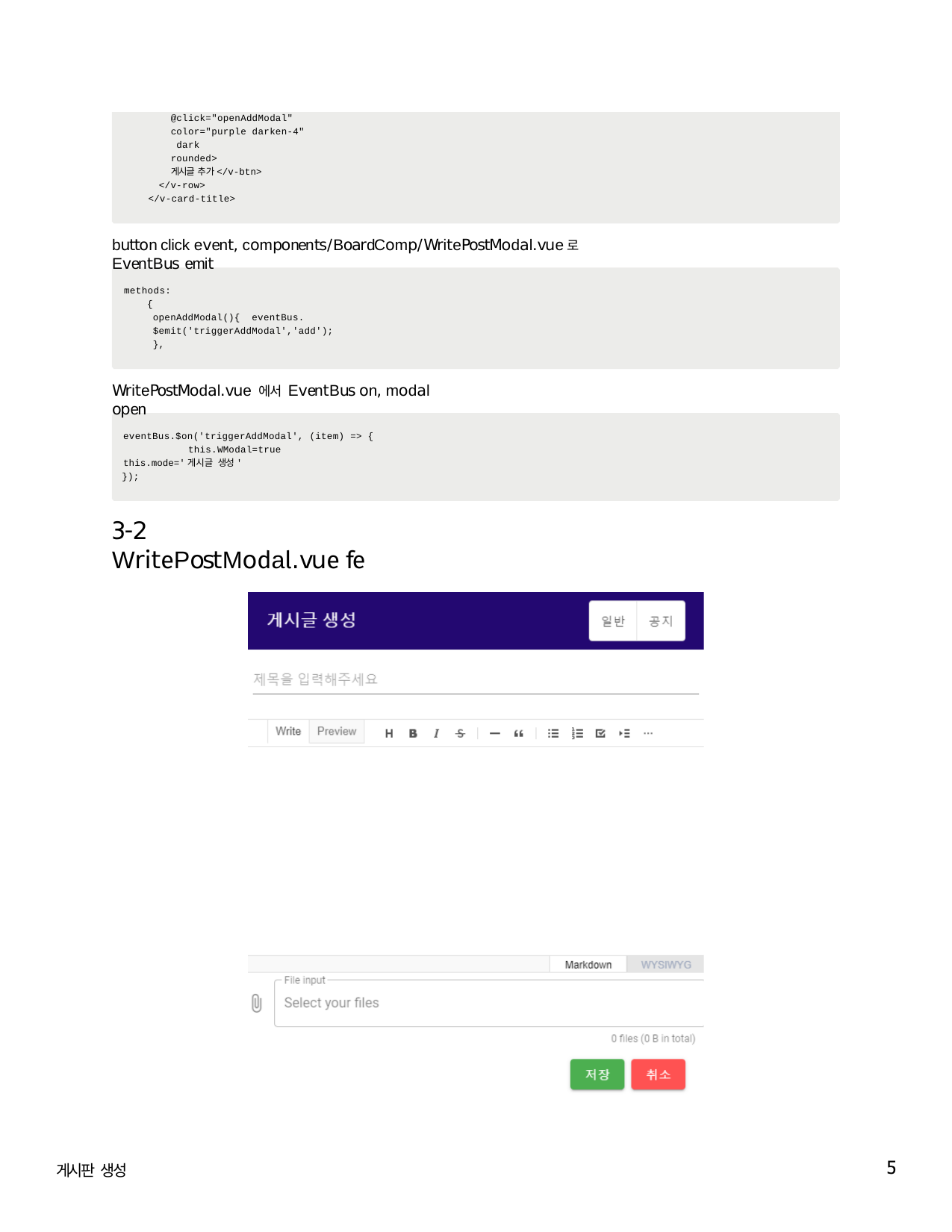

@click="openAddModal"  color="purple darken-4"  dark
rounded>
게시글 추가</v-btn>
</v-row>
</v-card-title>

button click event, components/BoardComp/WritePostModal.vue로 EventBus emit

methods:
{
openAddModal(){  eventBus.$emit('triggerAddModal','add');
},
WritePostModal.vue 에서 EventBus on, modal open

eventBus.$on('triggerAddModal', (item) => {  this.WModal=true
this.mode='게시글 생성'
});
3-2 WritePostModal.vue fe

5
게시판 생성